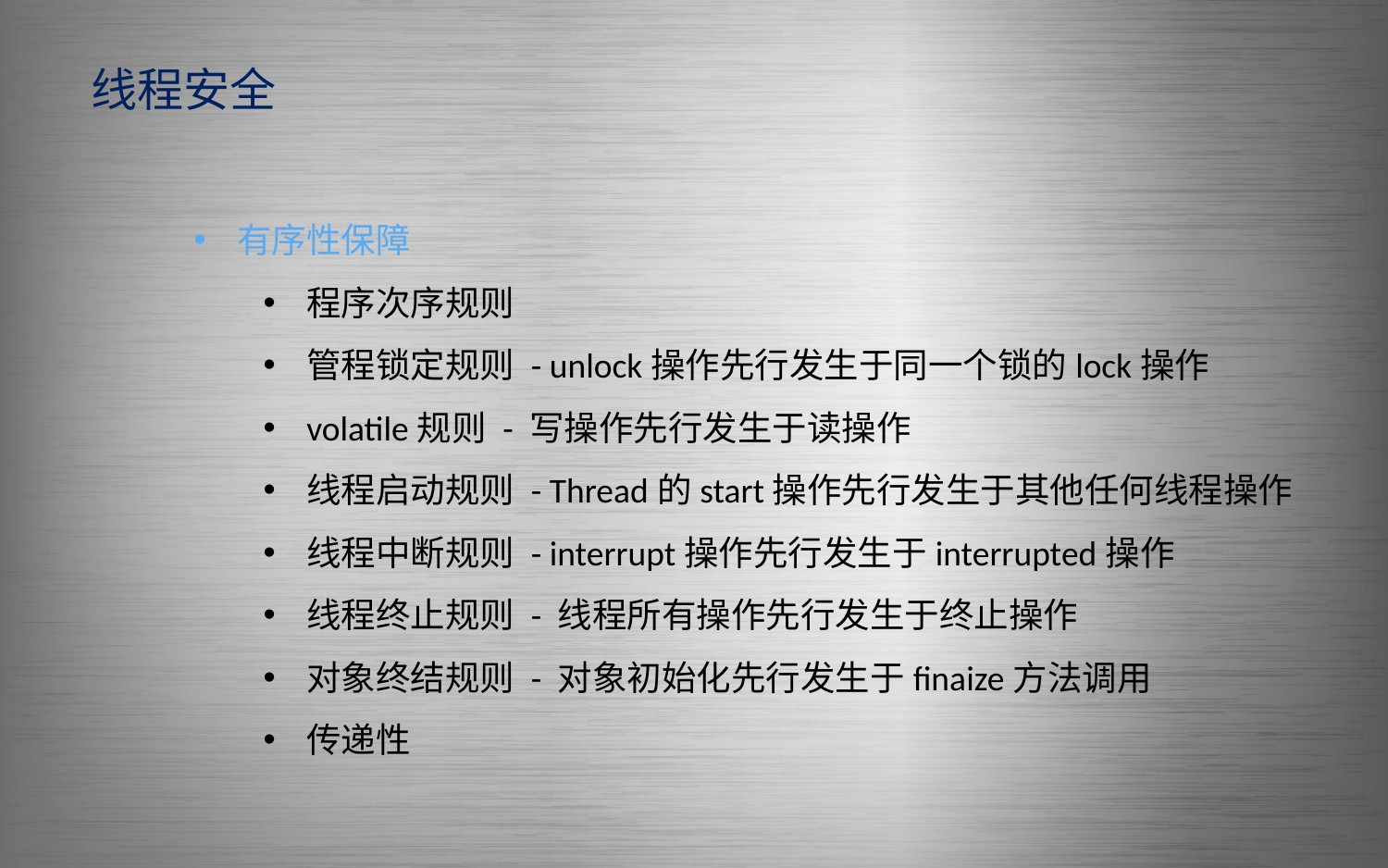

线程安全
有序性保障
程序次序规则
管程锁定规则 - unlock操作先行发生于同一个锁的lock操作
volatile规则 - 写操作先行发生于读操作
线程启动规则 - Thread的start操作先行发生于其他任何线程操作
线程中断规则 - interrupt操作先行发生于interrupted操作
线程终止规则 - 线程所有操作先行发生于终止操作
对象终结规则 - 对象初始化先行发生于finaize方法调用
传递性